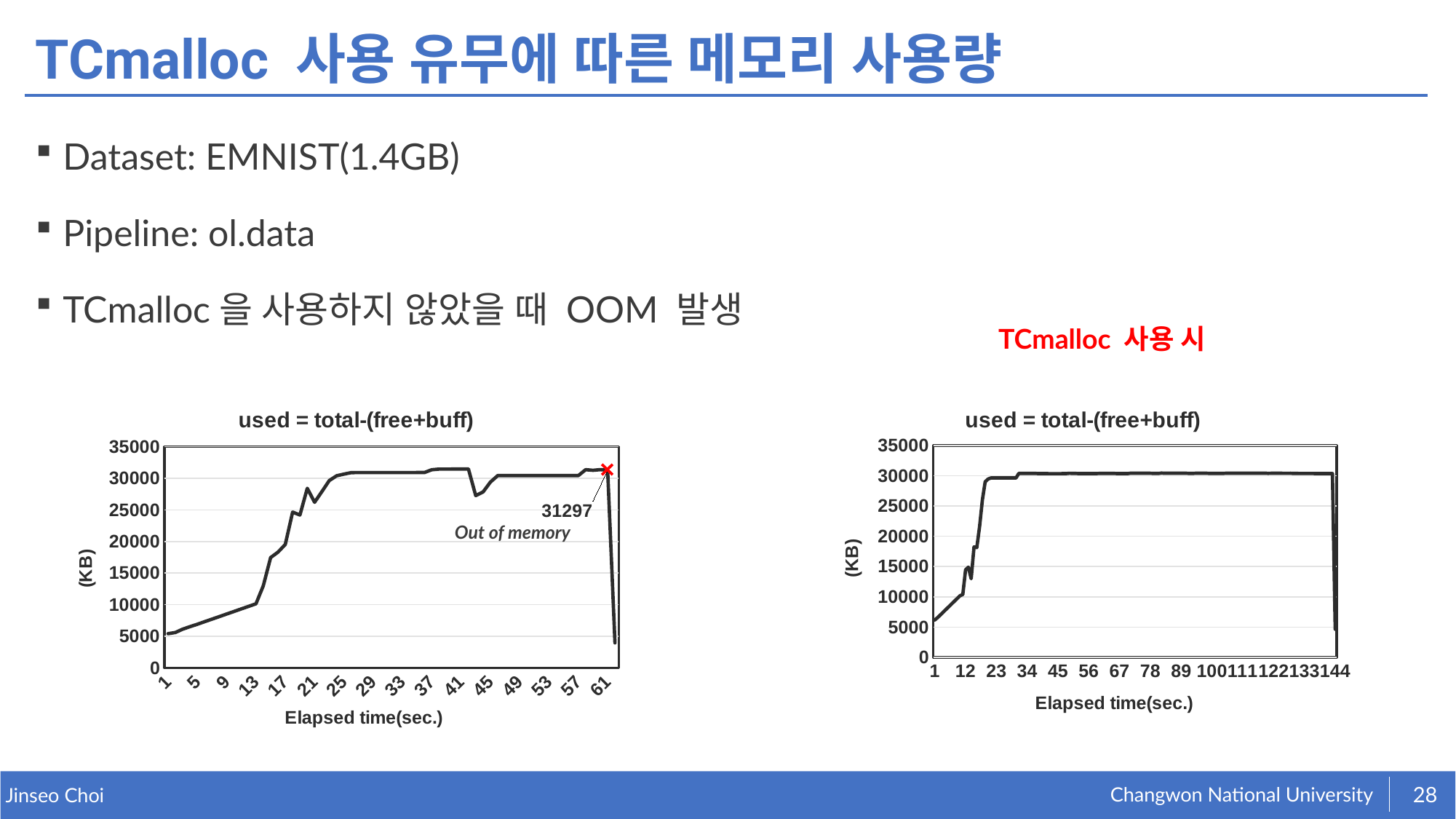

# TCmalloc 사용 유무에 따른 메모리 사용량
Dataset: EMNIST(1.4GB)
Pipeline: ol.data
TCmalloc을 사용하지 않았을 때 OOM 발생
TCmalloc 사용 시

### Chart: used = total-(free+buff)

| Category |  |
|---|---|

### Chart: used = total-(free+buff)

| Category |  |
|---|---|
Out of memory
28